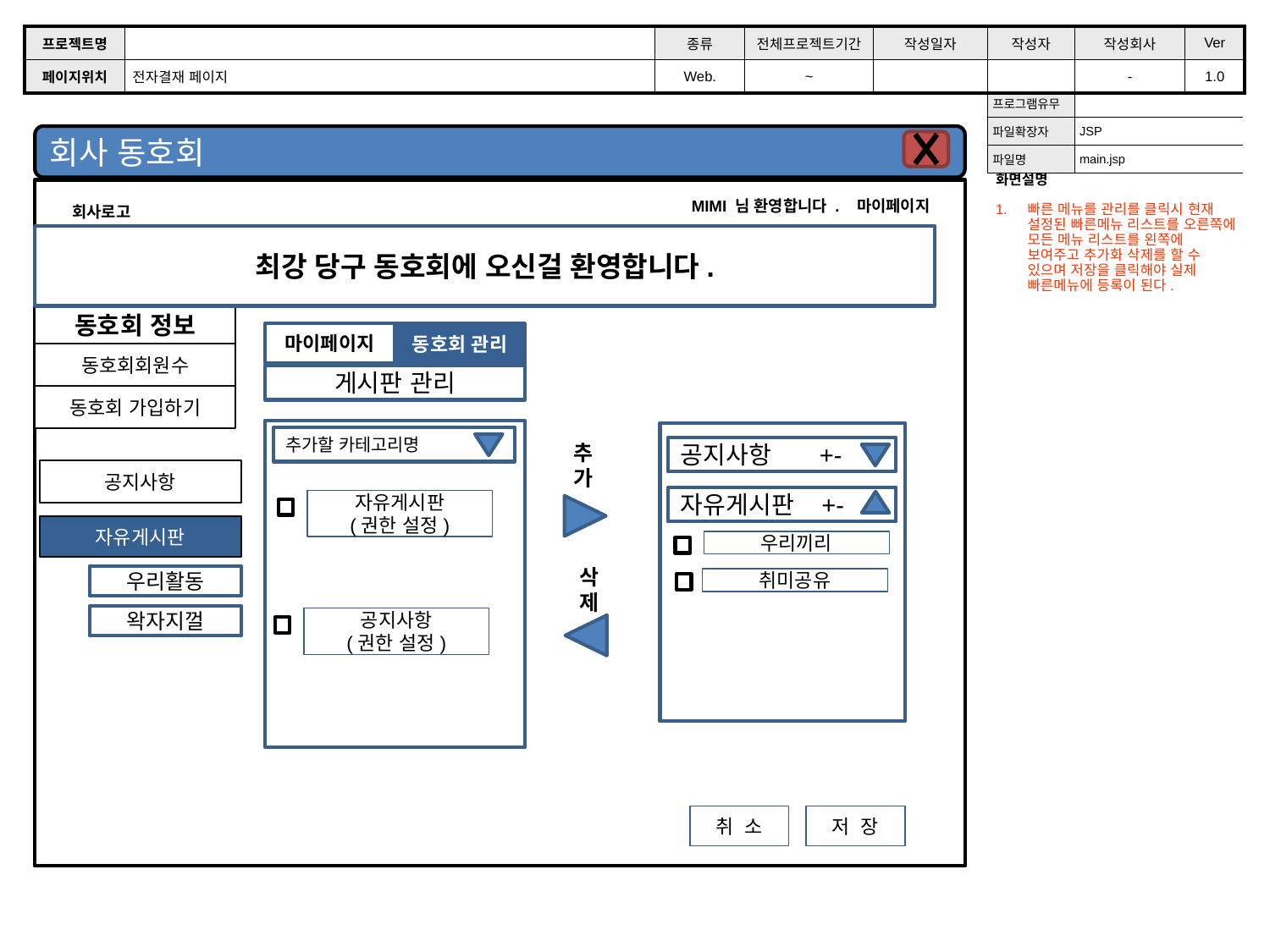

| 프로젝트명 |  | 종류 | 전체프로젝트기간 | 작성일자 | 작성자 | 작성회사 | Ver |
| --- | --- | --- | --- | --- | --- | --- | --- |
| 페이지위치 | 전자결재 페이지 | Web. | ~ |  |  | - | 1.0 |
| 프로그램유무 |  |
| --- | --- |
| 파일확장자 | JSP |
| 파일명 | main.jsp |
회사 동호회

회사로고
MIMI 님 환영합니다 .   마이페이지
화면설명

빠른 메뉴를 관리를 클릭시 현재 설정된 빠른메뉴 리스트를 오른쪽에 모든 메뉴 리스트를 왼쪽에 보여주고 추가화 삭제를 할 수 있으며 저장을 클릭해야 실제 빠른메뉴에 등록이 된다.

최강 당구 동호회에 오신걸 환영합니다.
동호회 정보
마이페이지
동호회 관리
게시판 관리

추가할 카테고리명

공지사항      +-

추가

삭제

취  소
저  장
자유게시판   +-

우리끼리

취미공유

자유게시판
(권한 설정)

공지사항
(권한 설정)

동호회회원수
동호회 가입하기
공지사항
자유게시판
우리활동
왁자지껄